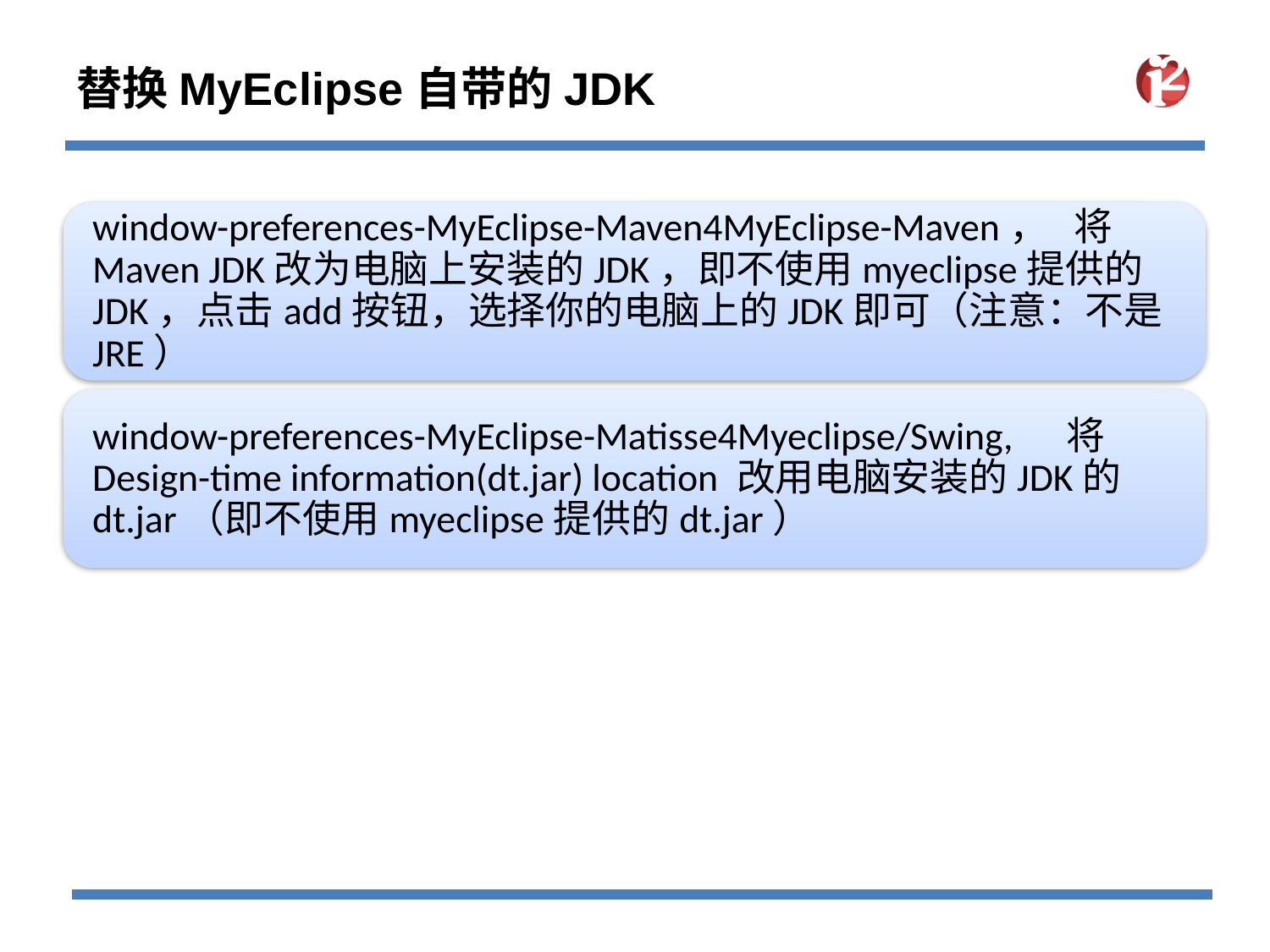

# 替换MyEclipse自带的JDK
window-preferences-MyEclipse-Maven4MyEclipse-Maven，   将Maven JDK改为电脑上安装的JDK，即不使用myeclipse提供的JDK，点击add按钮，选择你的电脑上的JDK即可（注意：不是JRE）
window-preferences-MyEclipse-Matisse4Myeclipse/Swing,     将Design-time information(dt.jar) location 改用电脑安装的JDK的dt.jar（即不使用myeclipse提供的dt.jar）